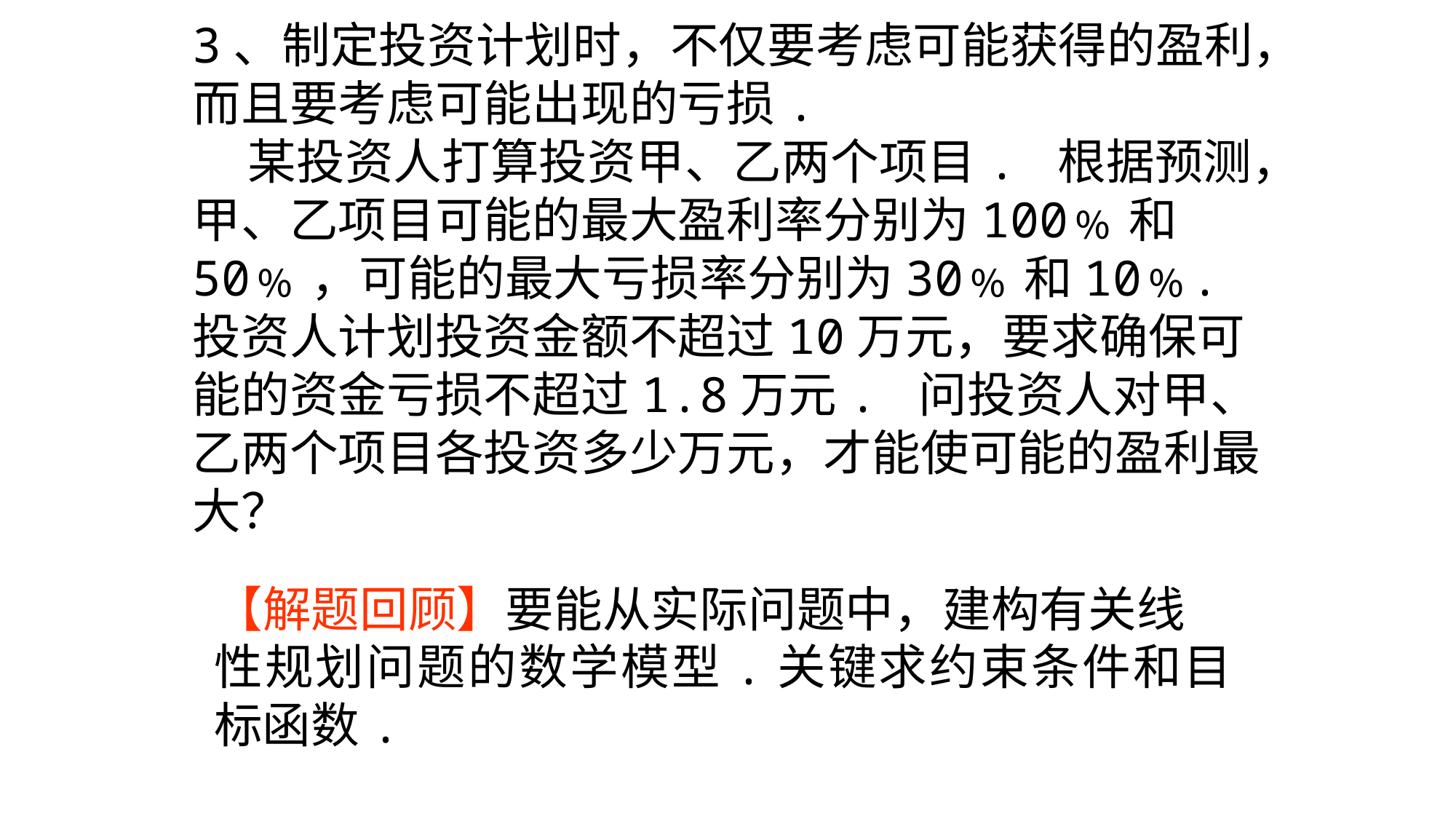

3、制定投资计划时，不仅要考虑可能获得的盈利，而且要考虑可能出现的亏损.
    某投资人打算投资甲、乙两个项目. 根据预测，甲、乙项目可能的最大盈利率分别为100﹪和50﹪，可能的最大亏损率分别为30﹪和10﹪. 投资人计划投资金额不超过10万元，要求确保可能的资金亏损不超过1.8万元. 问投资人对甲、乙两个项目各投资多少万元，才能使可能的盈利最大？
【解题回顾】要能从实际问题中，建构有关线
性规划问题的数学模型.关键求约束条件和目标函数.